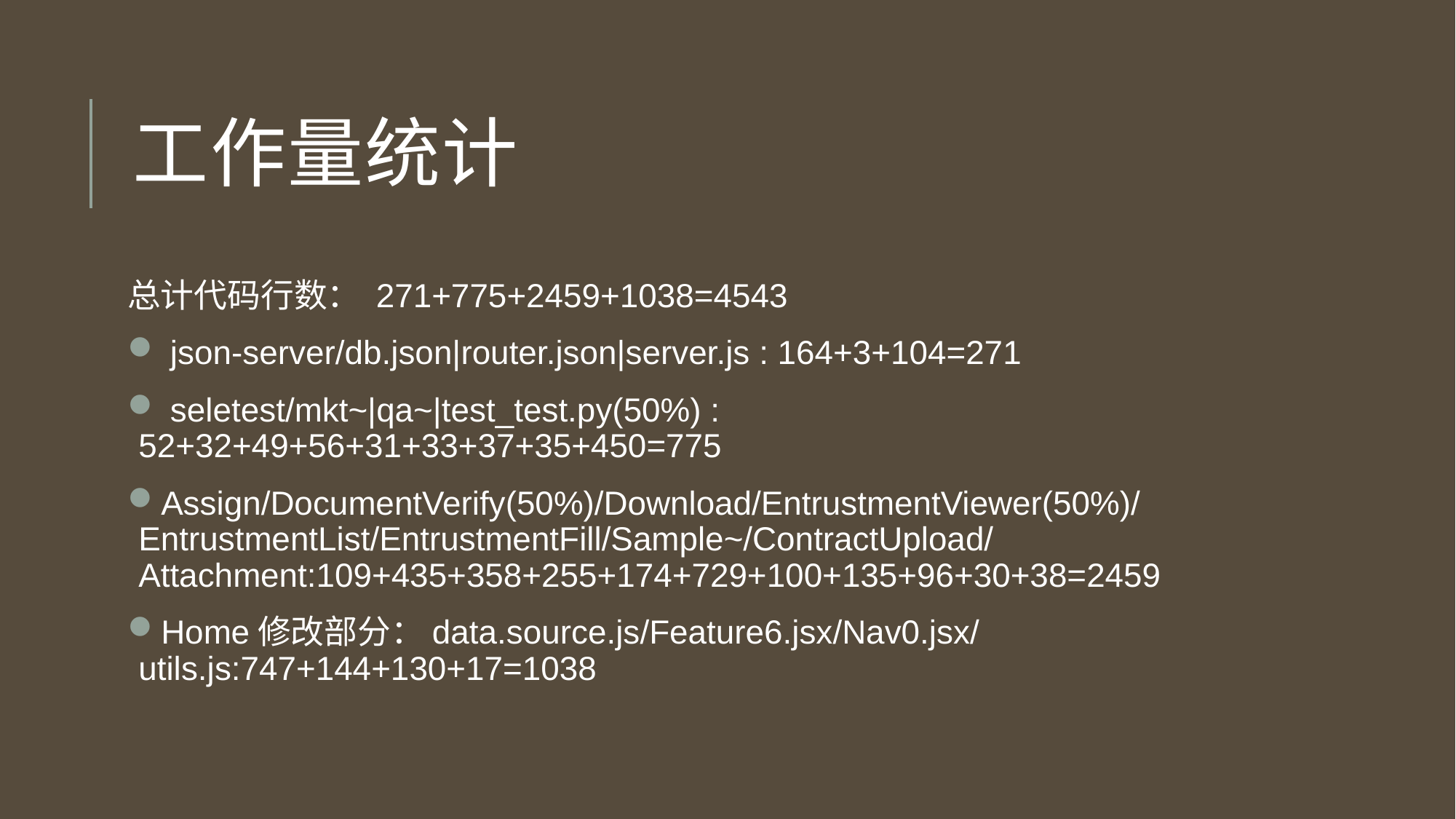

# 工作量统计
总计代码行数： 271+775+2459+1038=4543
 json-server/db.json|router.json|server.js : 164+3+104=271
 seletest/mkt~|qa~|test_test.py(50%) : 52+32+49+56+31+33+37+35+450=775
Assign/DocumentVerify(50%)/Download/EntrustmentViewer(50%)/EntrustmentList/EntrustmentFill/Sample~/ContractUpload/Attachment:109+435+358+255+174+729+100+135+96+30+38=2459
Home修改部分：data.source.js/Feature6.jsx/Nav0.jsx/utils.js:747+144+130+17=1038